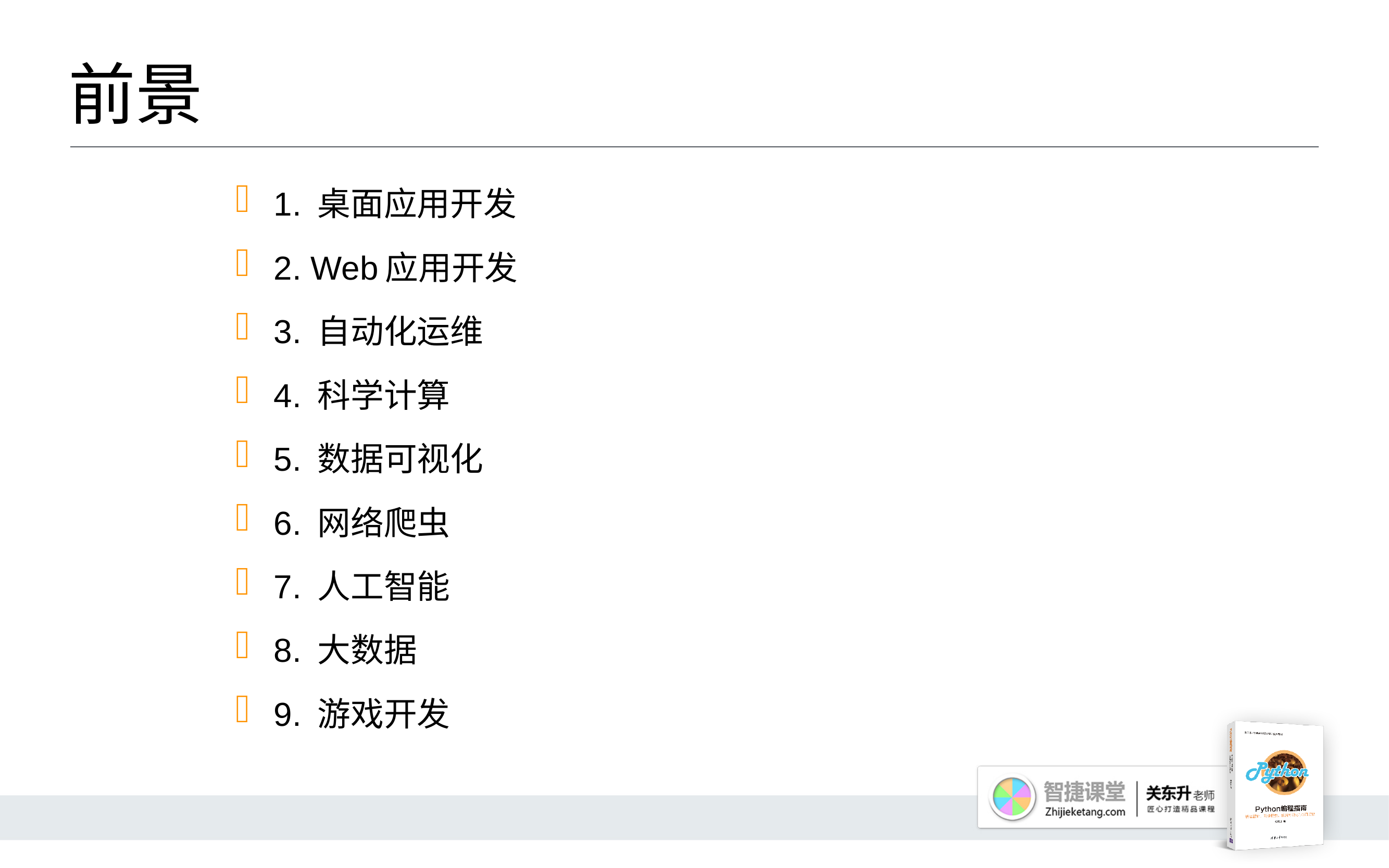

# 前景
1. 桌面应用开发
2. Web应用开发
3. 自动化运维
4. 科学计算
5. 数据可视化
6. 网络爬虫
7. 人工智能
8. 大数据
9. 游戏开发